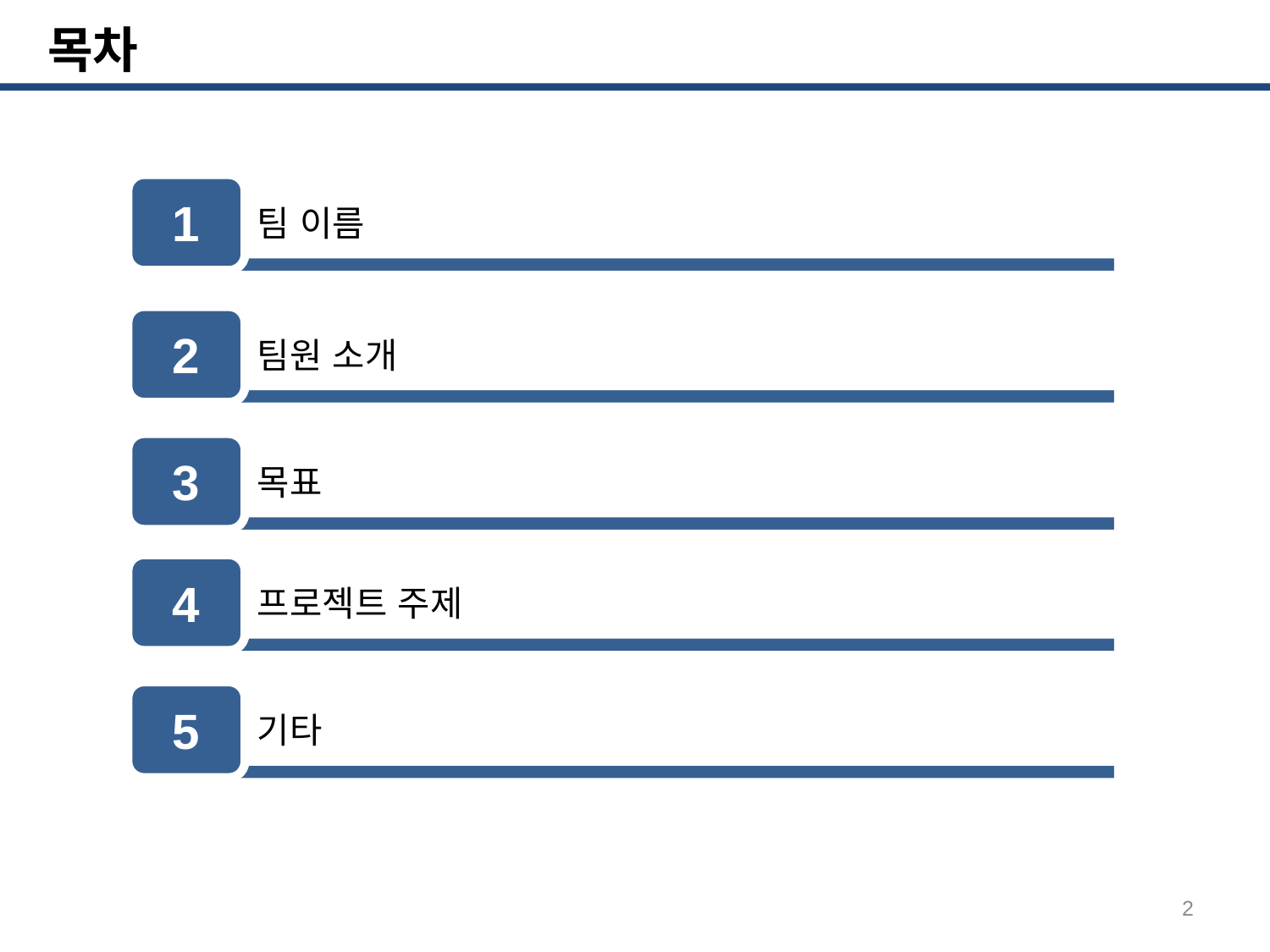

목차

1
팀 이름

2
팀원 소개

3
목표

4
프로젝트 주제

5
기타

2